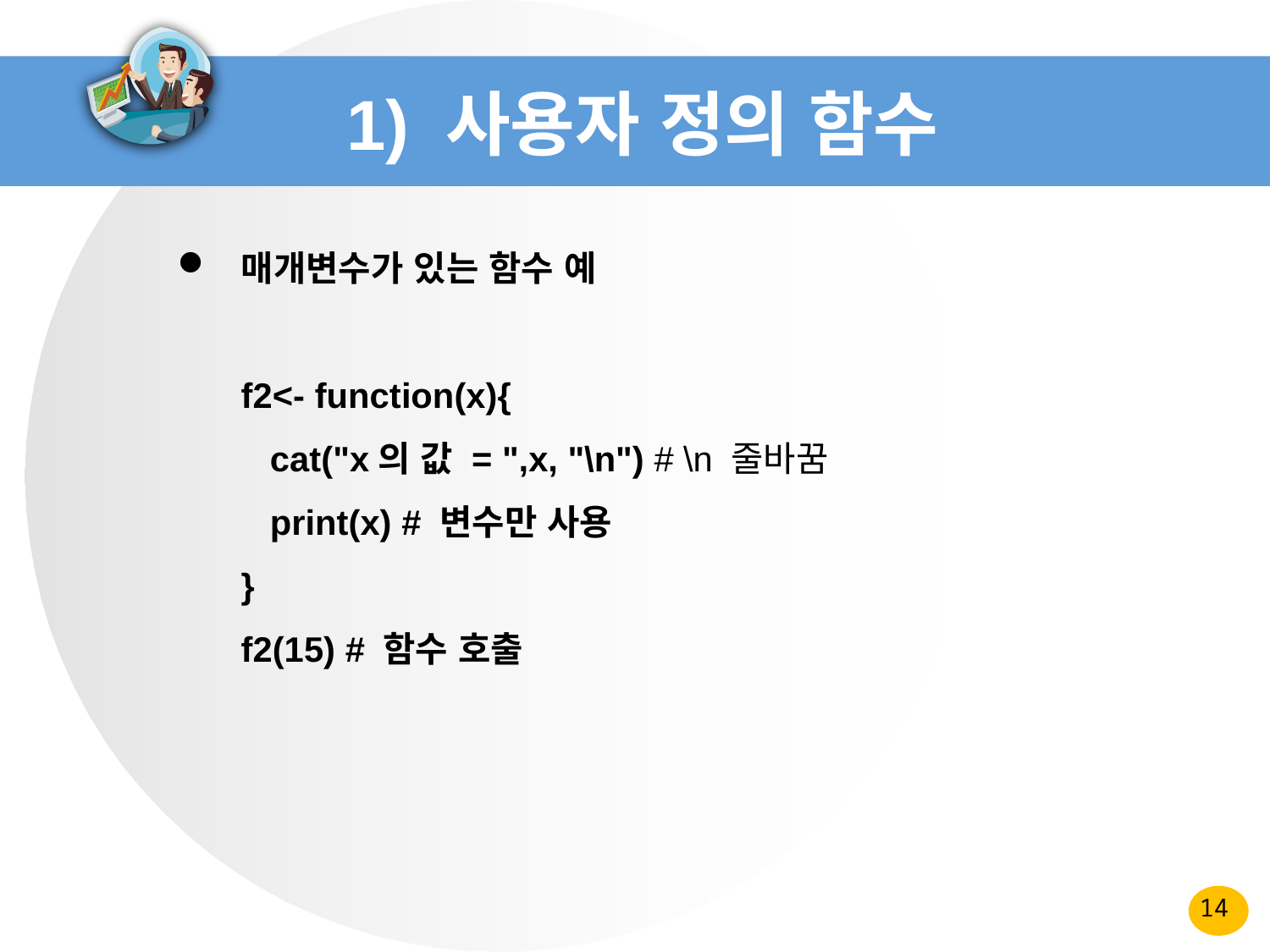

# 1) 사용자 정의 함수
매개변수가 있는 함수 예

f2<- function(x){
   cat("x의 값 = ",x, "\n") # \n 줄바꿈
   print(x) # 변수만 사용
}
f2(15) # 함수 호출
14